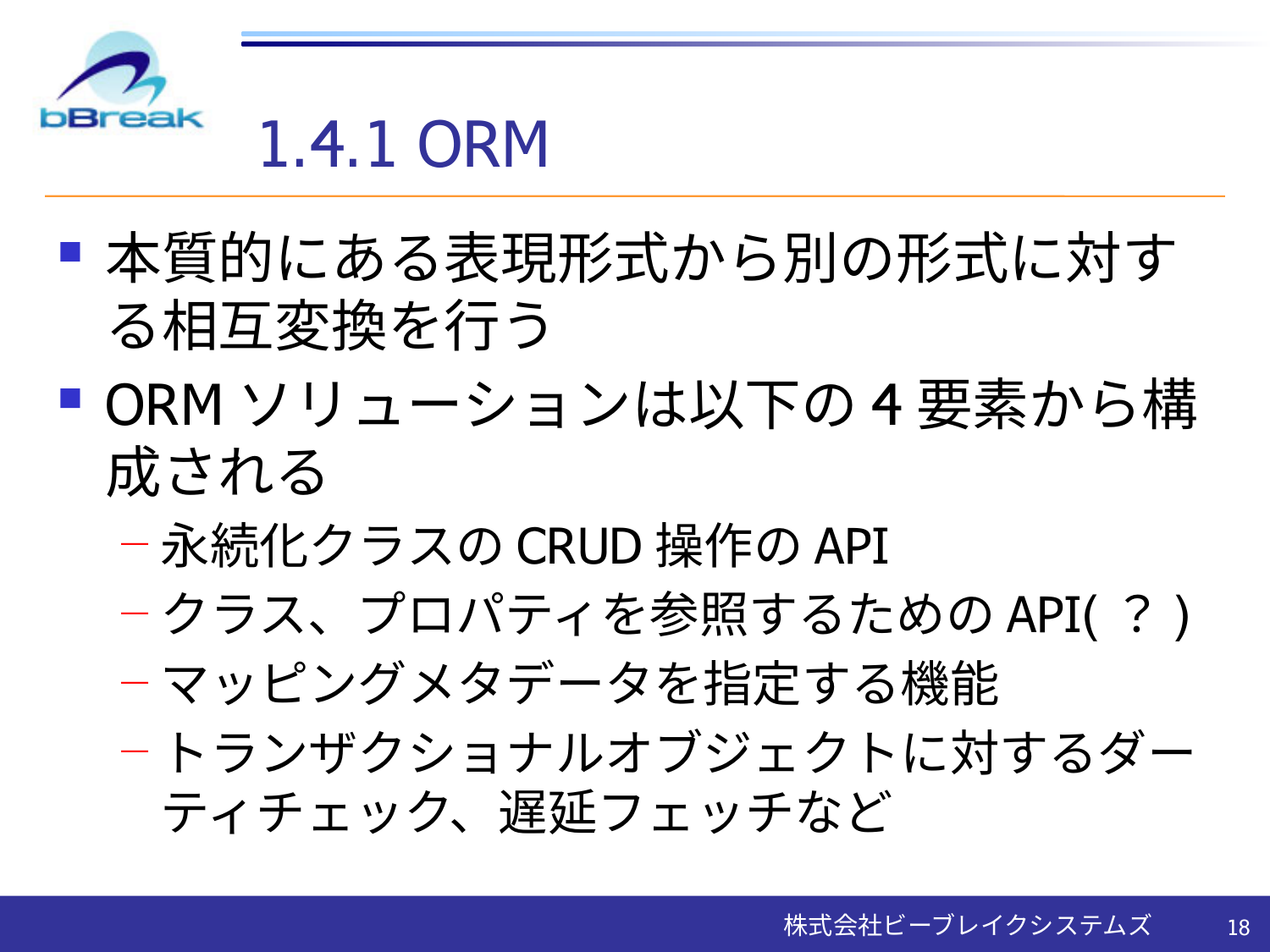

# 1.4.1 ORM
本質的にある表現形式から別の形式に対する相互変換を行う
ORMソリューションは以下の4要素から構成される
永続化クラスのCRUD操作のAPI
クラス、プロパティを参照するためのAPI(？)
マッピングメタデータを指定する機能
トランザクショナルオブジェクトに対するダーティチェック、遅延フェッチなど